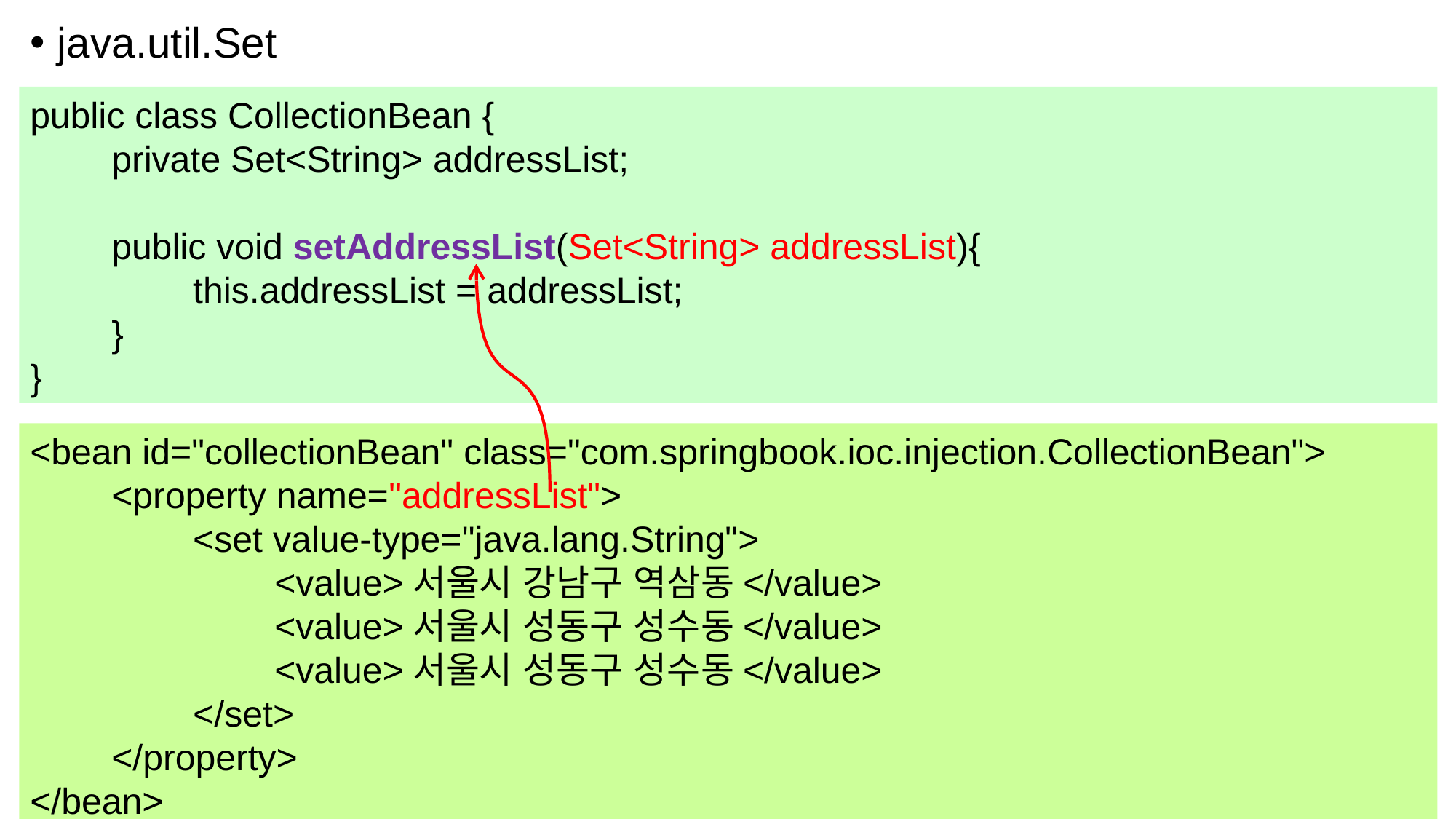

java.util.Set
public class CollectionBean {
        private Set<String> addressList;

        public void setAddressList(Set<String> addressList){
                this.addressList = addressList;
        }
}
<bean id="collectionBean" class="com.springbook.ioc.injection.CollectionBean">
        <property name="addressList">
                <set value-type="java.lang.String">
                        <value>서울시 강남구 역삼동</value>
                        <value>서울시 성동구 성수동</value>
                        <value>서울시 성동구 성수동</value>
                </set>
        </property>
</bean>